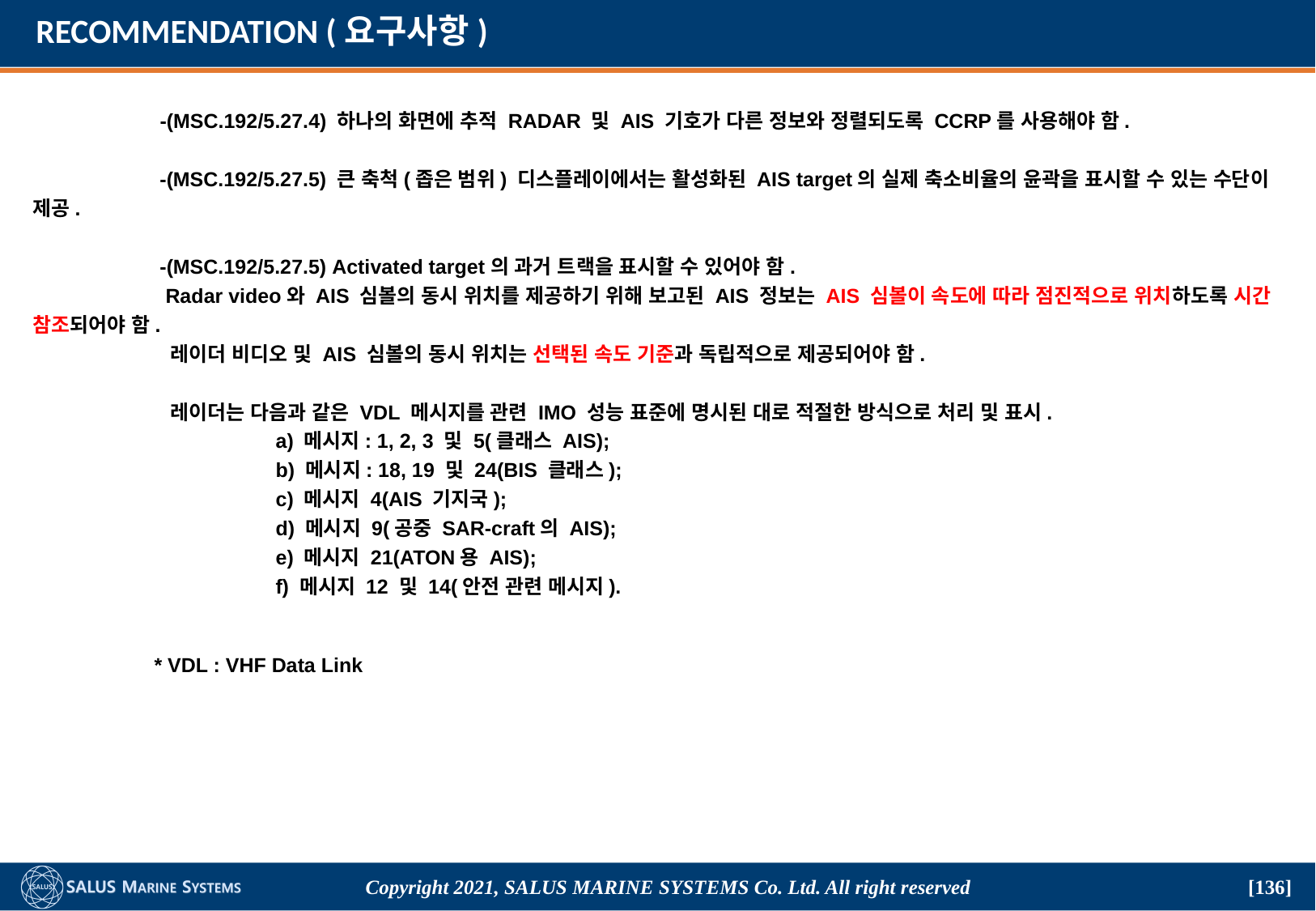

# RECOMMENDATION (요구사항)
	 -(MSC.192/5.27.4) 하나의 화면에 추적 RADAR 및 AIS 기호가 다른 정보와 정렬되도록 CCRP를 사용해야 함.
	 -(MSC.192/5.27.5) 큰 축척(좁은 범위) 디스플레이에서는 활성화된 AIS target의 실제 축소비율의 윤곽을 표시할 수 있는 수단이 제공.
	 -(MSC.192/5.27.5) Activated target의 과거 트랙을 표시할 수 있어야 함.
	  Radar video와 AIS 심볼의 동시 위치를 제공하기 위해 보고된 AIS 정보는 AIS 심볼이 속도에 따라 점진적으로 위치하도록 시간 참조되어야 함.
	  레이더 비디오 및 AIS 심볼의 동시 위치는 선택된 속도 기준과 독립적으로 제공되어야 함.
	  레이더는 다음과 같은 VDL 메시지를 관련 IMO 성능 표준에 명시된 대로 적절한 방식으로 처리 및 표시.
		a) 메시지: 1, 2, 3 및 5(클래스 AIS);
		b) 메시지: 18, 19 및 24(BIS 클래스);
		c) 메시지 4(AIS 기지국);
		d) 메시지 9(공중 SAR-craft의 AIS);
		e) 메시지 21(ATON용 AIS);
		f) 메시지 12 및 14(안전 관련 메시지).

	* VDL : VHF Data Link
Copyright 2021, SALUS Marine Systems Co. Ltd. All right reserved
[136]